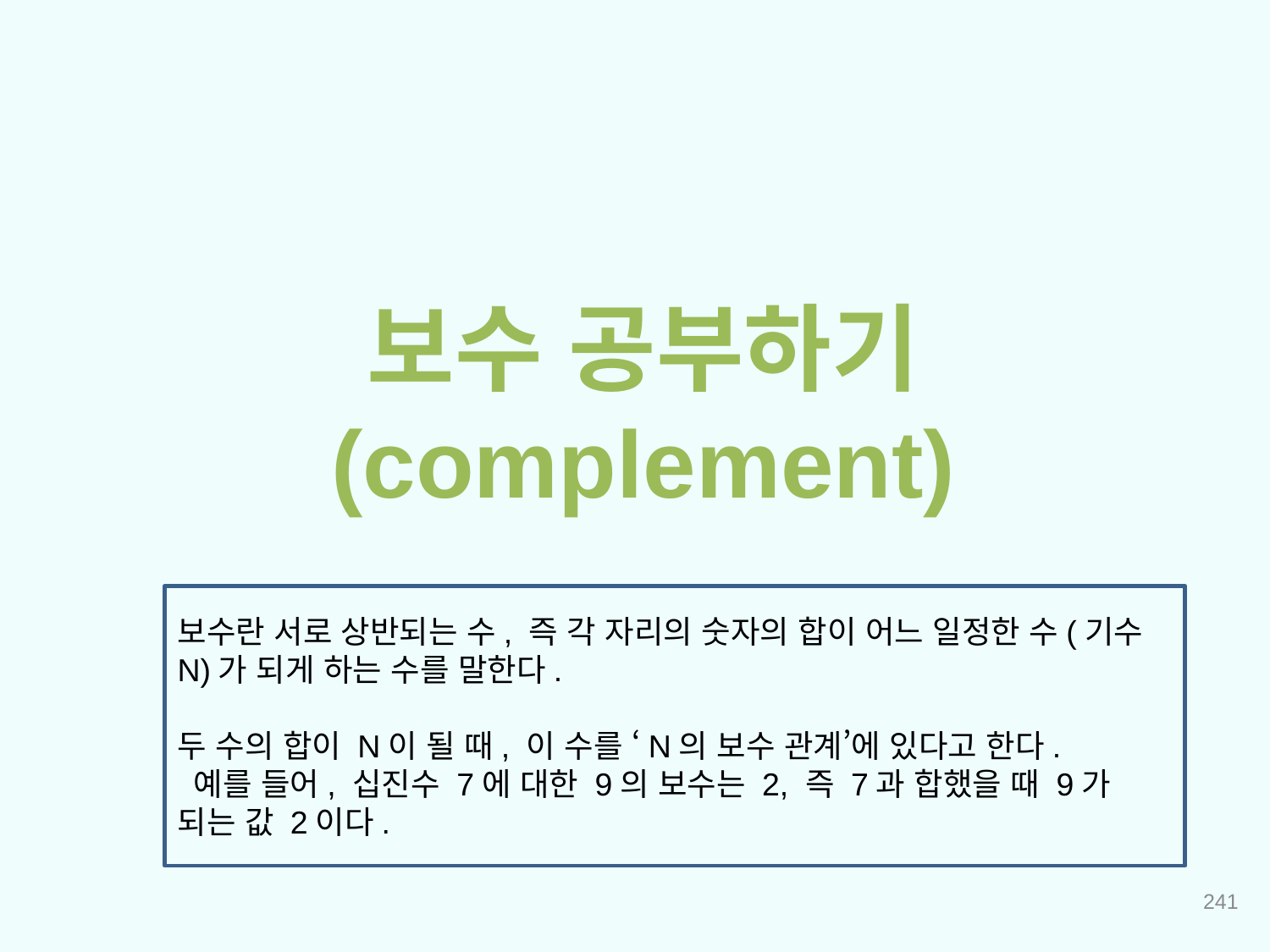

보수 공부하기
(complement)
보수란 서로 상반되는 수, 즉 각 자리의 숫자의 합이 어느 일정한 수(기수 N)가 되게 하는 수를 말한다.

두 수의 합이 N이 될 때, 이 수를 ‘N의 보수 관계’에 있다고 한다.
 예를 들어, 십진수 7에 대한 9의 보수는 2, 즉 7과 합했을 때 9가 되는 값 2이다.
241